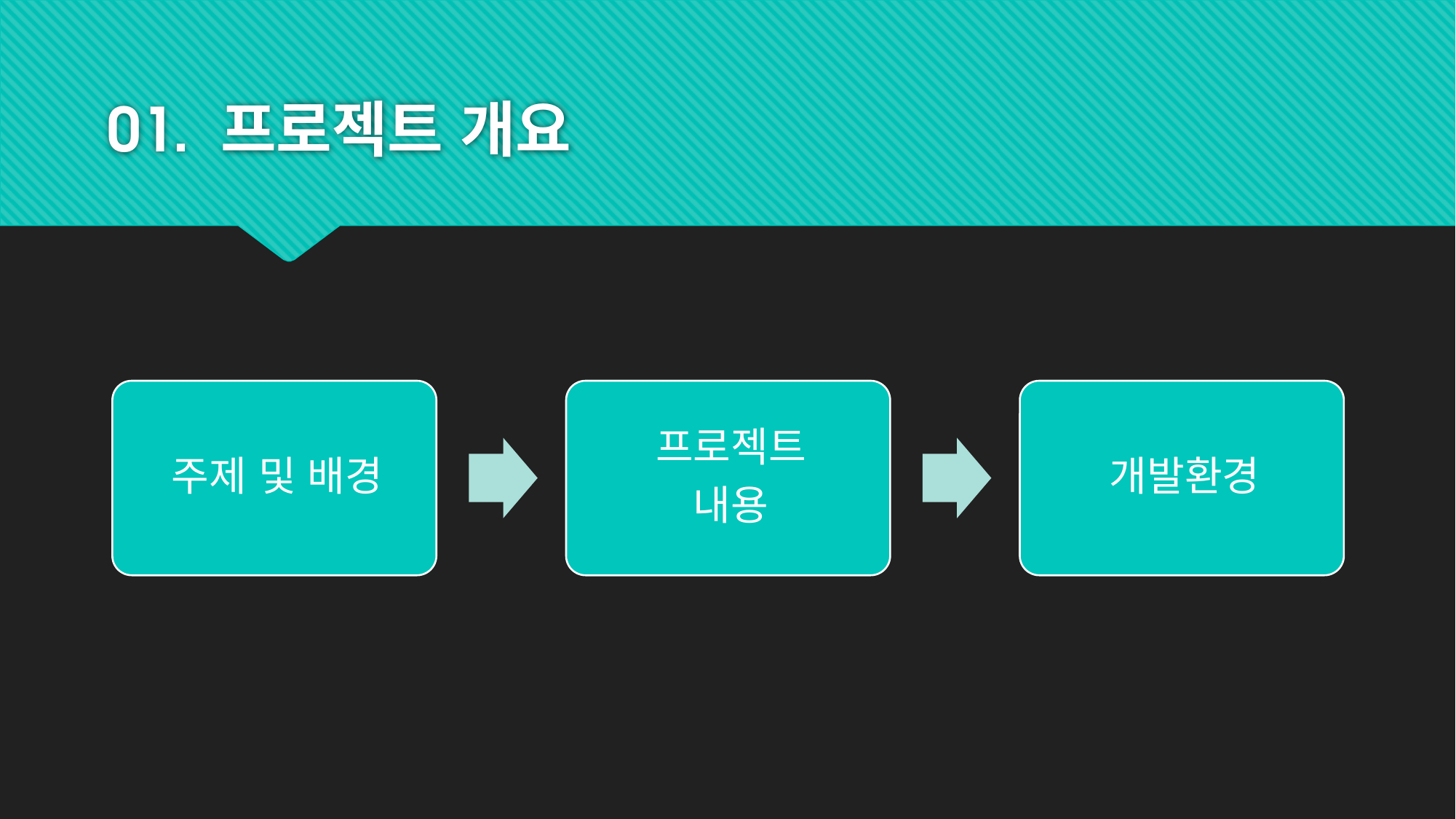

# 01. 프로젝트 개요

주제 및 배경

프로젝트
내용

개발환경